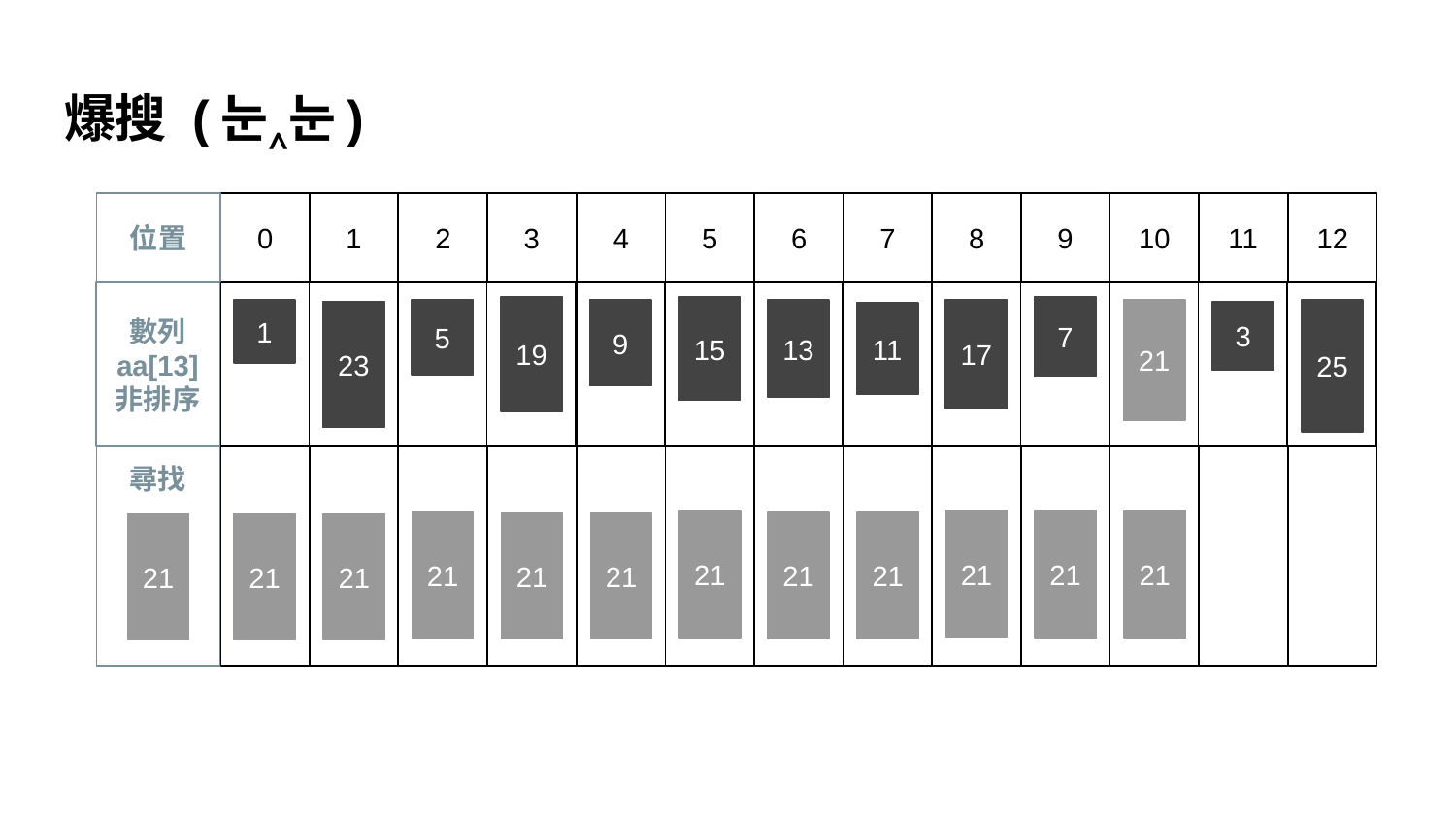

# 爆搜 (눈‸눈)
位置
0
1
2
3
4
5
6
7
8
9
10
11
12
數列
aa[13]
非排序

7
19
15
1
5
9
13
17
21
25
23
3
11
尋找

21
21
21
21
21
21
21
21
21
21
21
21